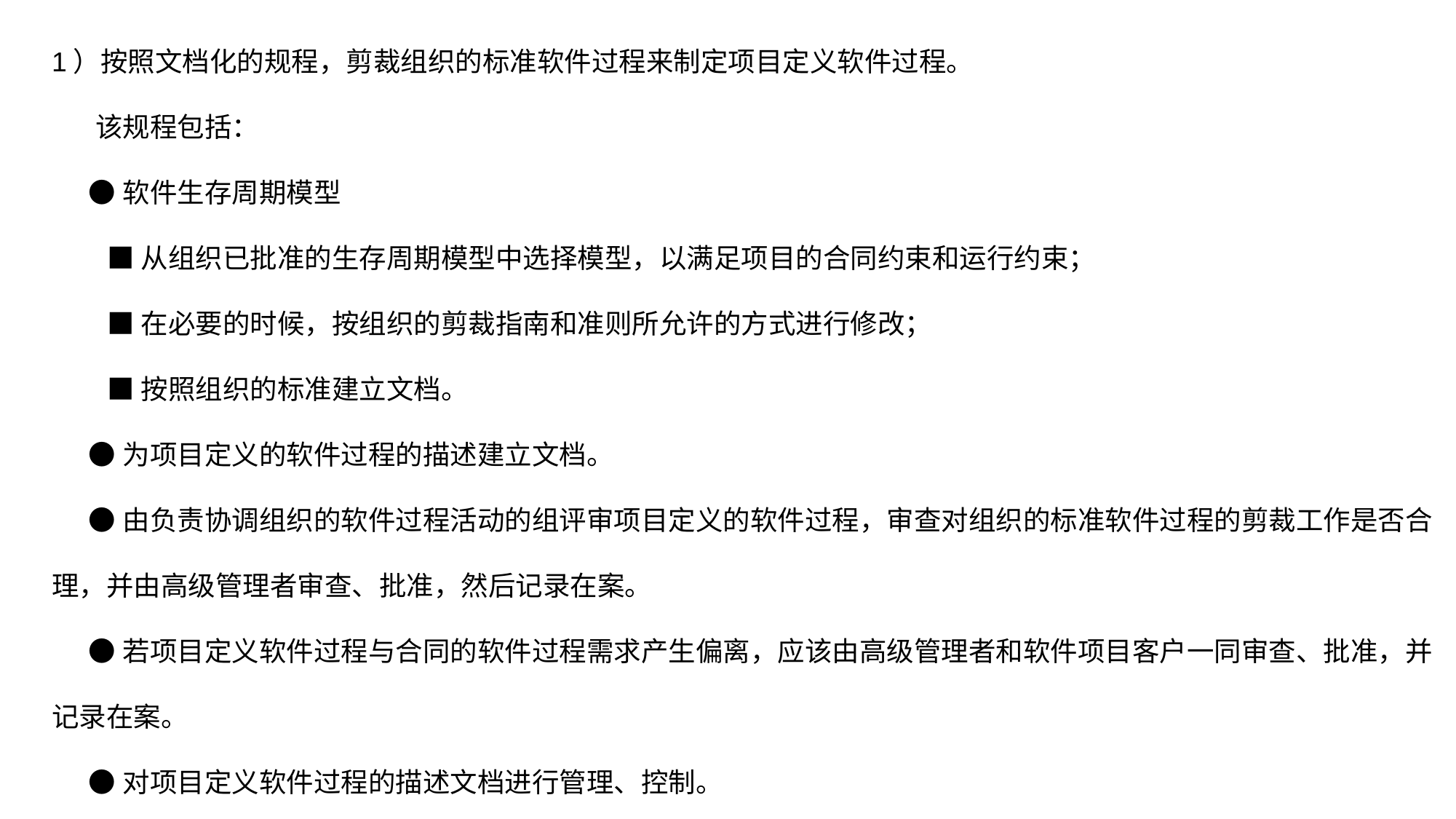

1）按照文档化的规程，剪裁组织的标准软件过程来制定项目定义软件过程。
      该规程包括：
      ●软件生存周期模型
         ■从组织已批准的生存周期模型中选择模型，以满足项目的合同约束和运行约束；
         ■在必要的时候，按组织的剪裁指南和准则所允许的方式进行修改；
         ■按照组织的标准建立文档。
      ●为项目定义的软件过程的描述建立文档。
      ●由负责协调组织的软件过程活动的组评审项目定义的软件过程，审查对组织的标准软件过程的剪裁工作是否合理，并由高级管理者审查、批准，然后记录在案。
      ●若项目定义软件过程与合同的软件过程需求产生偏离，应该由高级管理者和软件项目客户一同审查、批准，并记录在案。
      ●对项目定义软件过程的描述文档进行管理、控制。